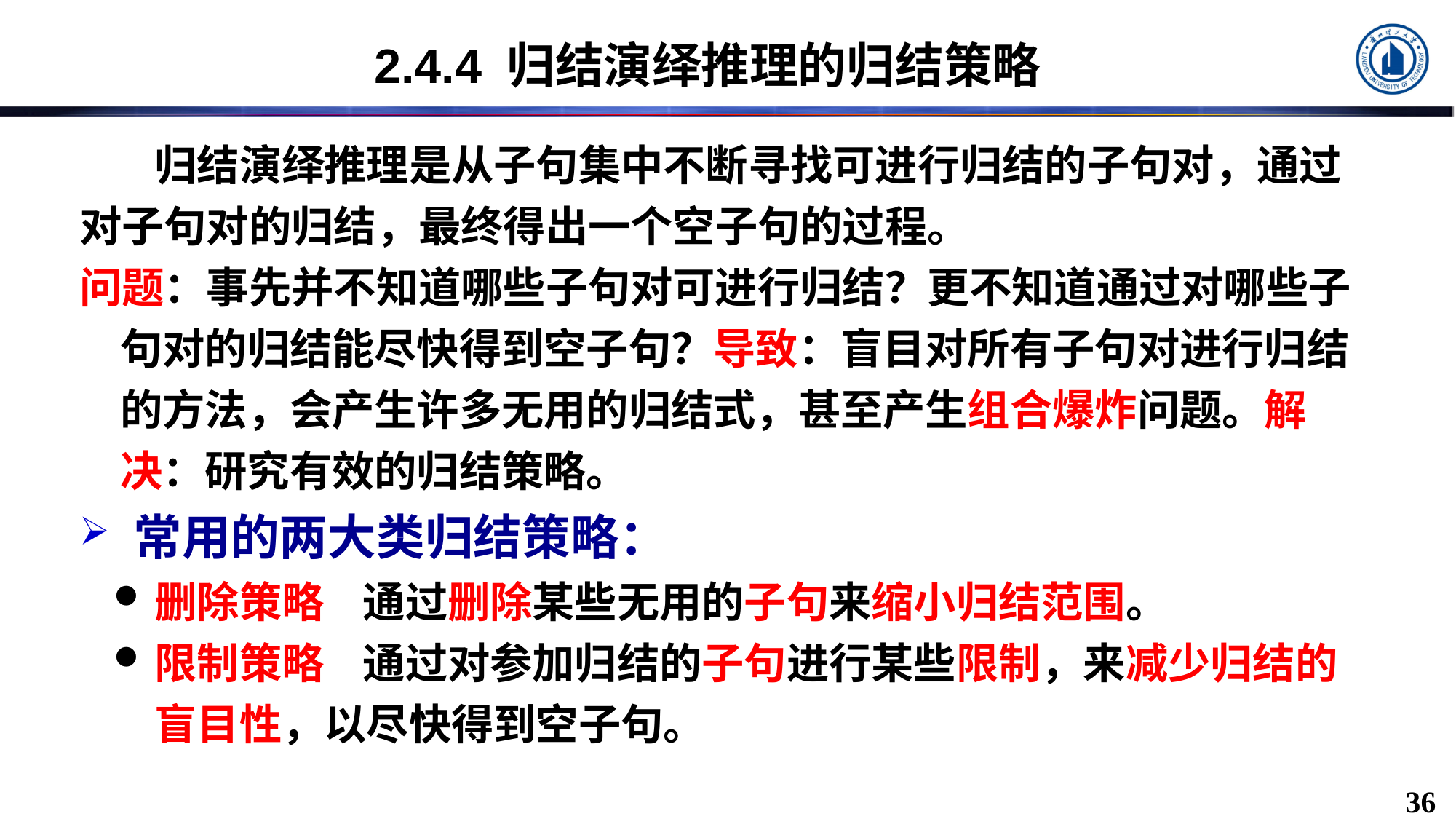

# 2.4.4 归结演绎推理的归结策略
归结演绎推理是从子句集中不断寻找可进行归结的子句对，通过对子句对的归结，最终得出一个空子句的过程。
问题：事先并不知道哪些子句对可进行归结？更不知道通过对哪些子句对的归结能尽快得到空子句？导致：盲目对所有子句对进行归结的方法，会产生许多无用的归结式，甚至产生组合爆炸问题。解决：研究有效的归结策略。
常用的两大类归结策略：
删除策略    通过删除某些无用的子句来缩小归结范围。
限制策略    通过对参加归结的子句进行某些限制，来减少归结的盲目性，以尽快得到空子句。
36